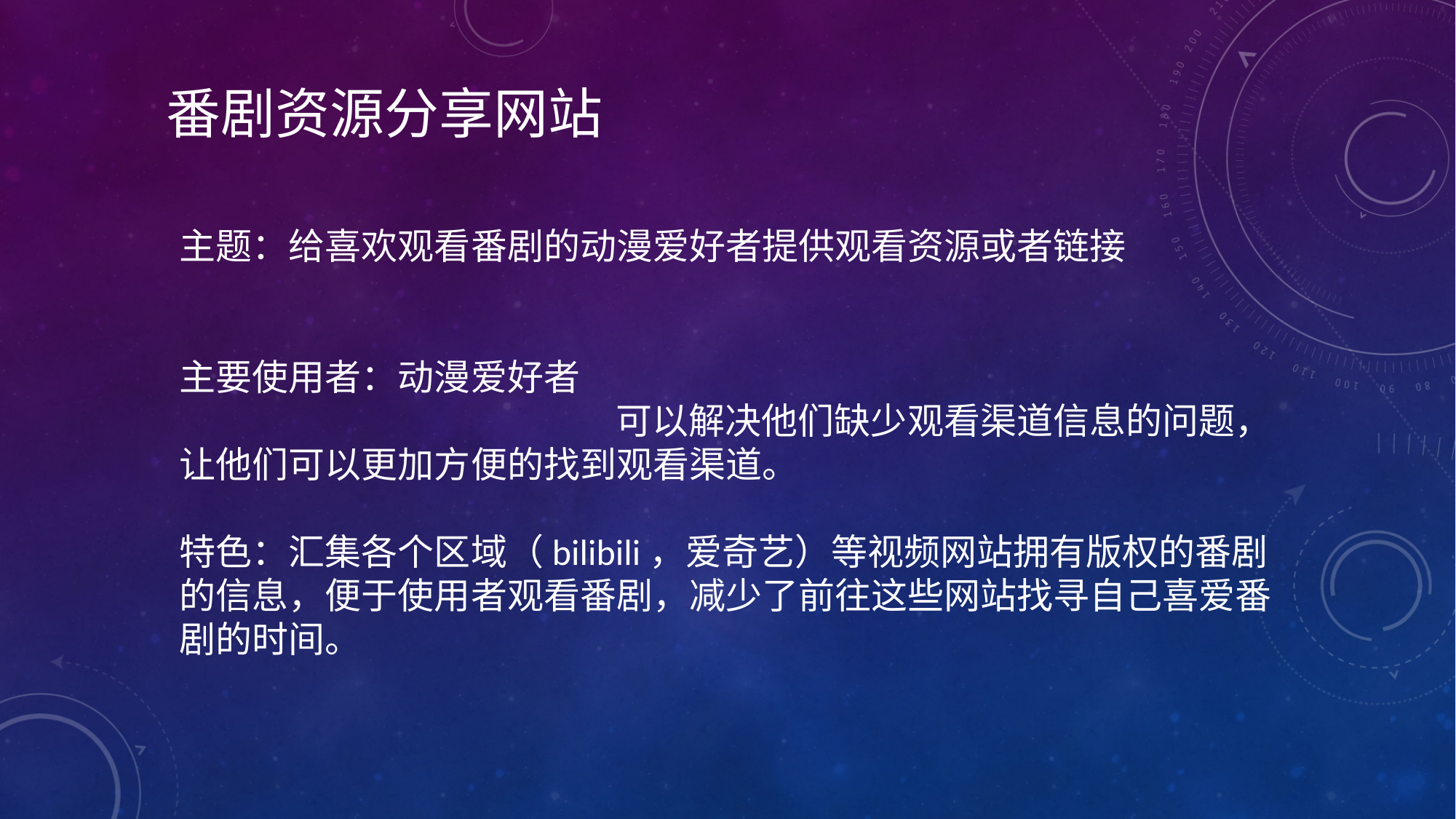

# 番剧资源分享网站

主题：给喜欢观看番剧的动漫爱好者提供观看资源或者链接

主要使用者：动漫爱好者
				可以解决他们缺少观看渠道信息的问题，让他们可以更加方便的找到观看渠道。

特色：汇集各个区域（bilibili，爱奇艺）等视频网站拥有版权的番剧的信息，便于使用者观看番剧，减少了前往这些网站找寻自己喜爱番剧的时间。